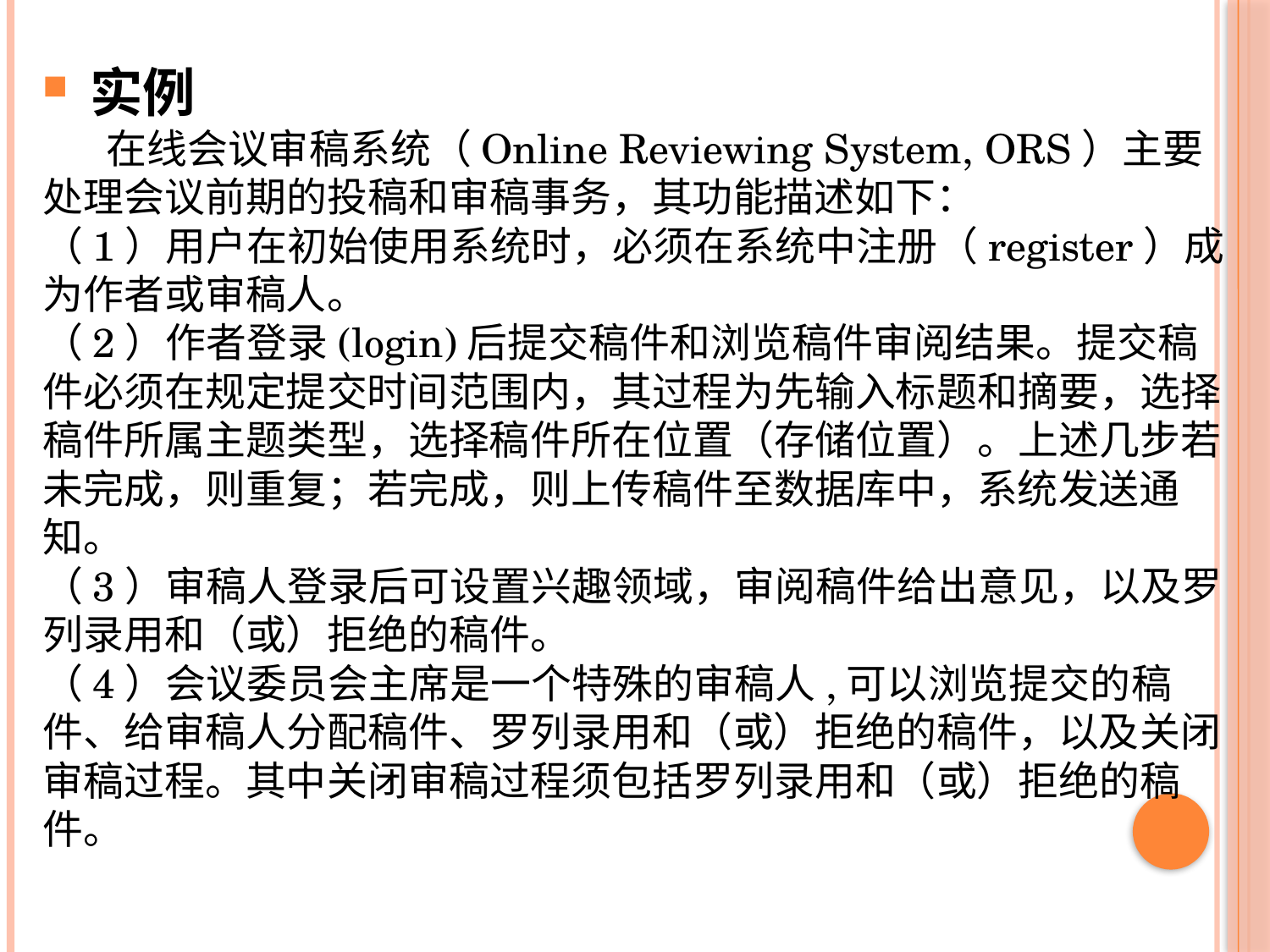

实例
在线会议审稿系统（Online Reviewing System, ORS）主要处理会议前期的投稿和审稿事务，其功能描述如下：
（1）用户在初始使用系统时，必须在系统中注册（register）成为作者或审稿人。
（2）作者登录(login)后提交稿件和浏览稿件审阅结果。提交稿件必须在规定提交时间范围内，其过程为先输入标题和摘要，选择稿件所属主题类型，选择稿件所在位置（存储位置）。上述几步若未完成，则重复；若完成，则上传稿件至数据库中，系统发送通知。
（3）审稿人登录后可设置兴趣领域，审阅稿件给出意见，以及罗列录用和（或）拒绝的稿件。
（4）会议委员会主席是一个特殊的审稿人,可以浏览提交的稿件、给审稿人分配稿件、罗列录用和（或）拒绝的稿件，以及关闭审稿过程。其中关闭审稿过程须包括罗列录用和（或）拒绝的稿件。